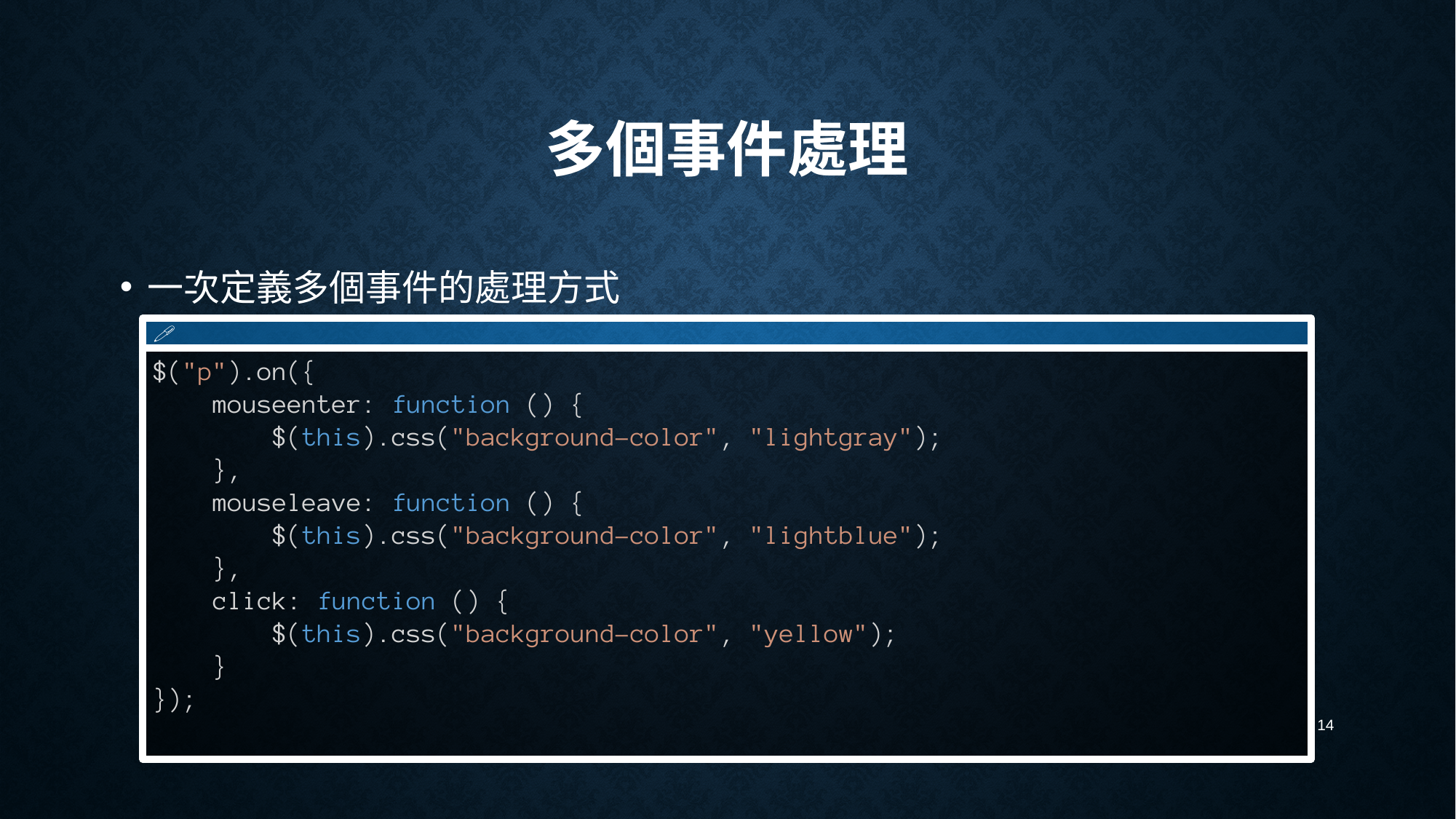

# 多個事件處理
一次定義多個事件的處理方式
🖊
$("p").on({
    mouseenter: function () {
        $(this).css("background-color", "lightgray");
    },
    mouseleave: function () {
        $(this).css("background-color", "lightblue");
    },
    click: function () {
        $(this).css("background-color", "yellow");
    }
});
14